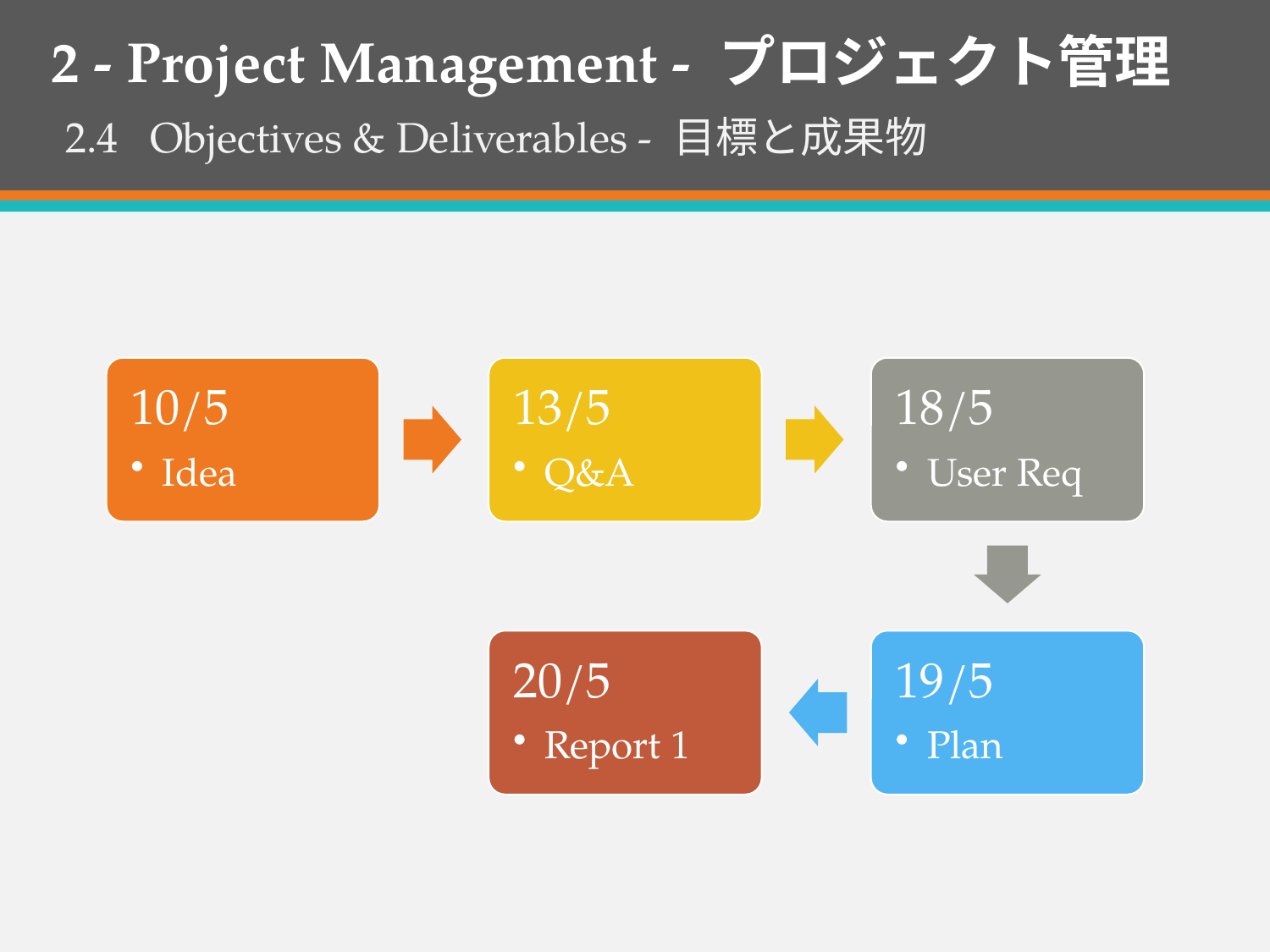

2 - Project Management - プロジェクト管理
2.4   Objectives & Deliverables - 目標と成果物
10/5
Idea

13/5
Q&A

18/5
User Req

19/5
Plan

20/5
Report 1